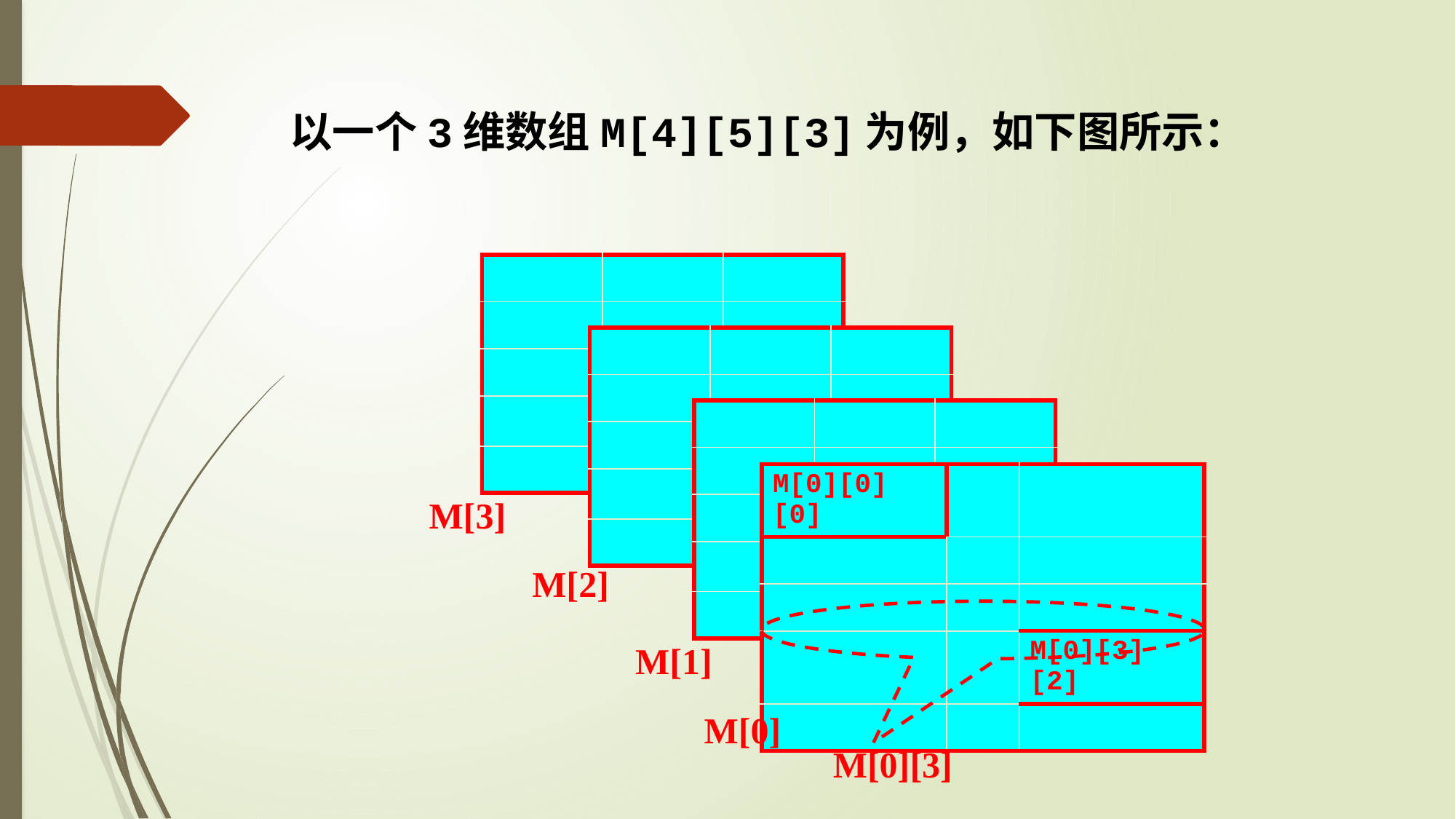

以一个3维数组M[4][5][3]为例，如下图所示：
|  |  |  |
| --- | --- | --- |
|  |  |  |
|  |  |  |
|  |  |  |
|  |  |  |
|  |  |  |
| --- | --- | --- |
|  |  |  |
|  |  |  |
|  |  |  |
|  |  |  |
|  |  |  |
| --- | --- | --- |
|  |  |  |
|  |  |  |
|  |  |  |
|  |  |  |
| M[0][0][0] |  |  |
| --- | --- | --- |
|  |  |  |
|  |  |  |
|  |  | M[0][3][2] |
|  |  |  |
M[3]
M[2]

M[1]
M[0]
M[0][3]